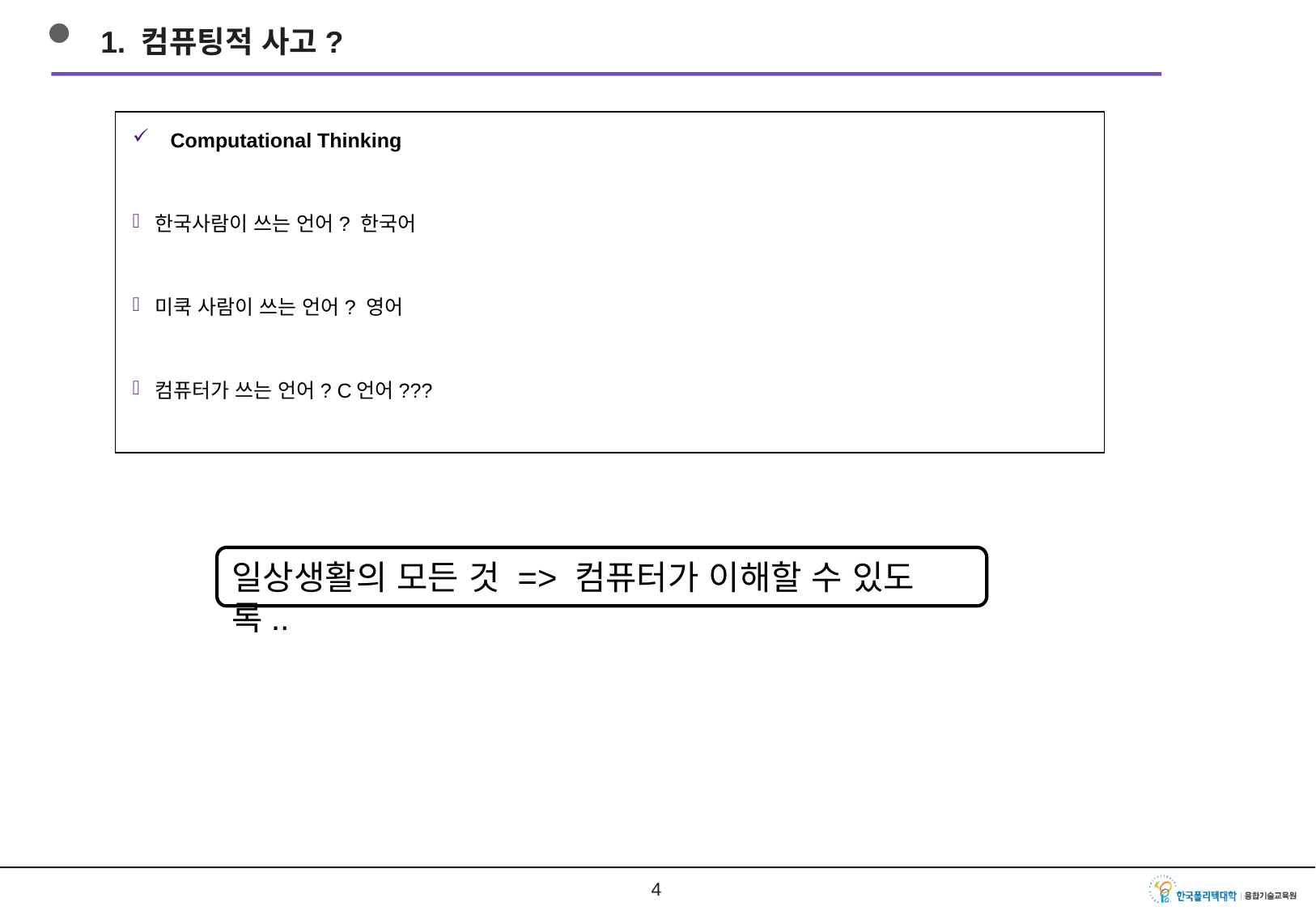

1. 컴퓨팅적 사고?
Computational Thinking

한국사람이 쓰는 언어? 한국어

미쿡 사람이 쓰는 언어? 영어

컴퓨터가 쓰는 언어? C언어???

일상생활의 모든 것 => 컴퓨터가 이해할 수 있도록..
4